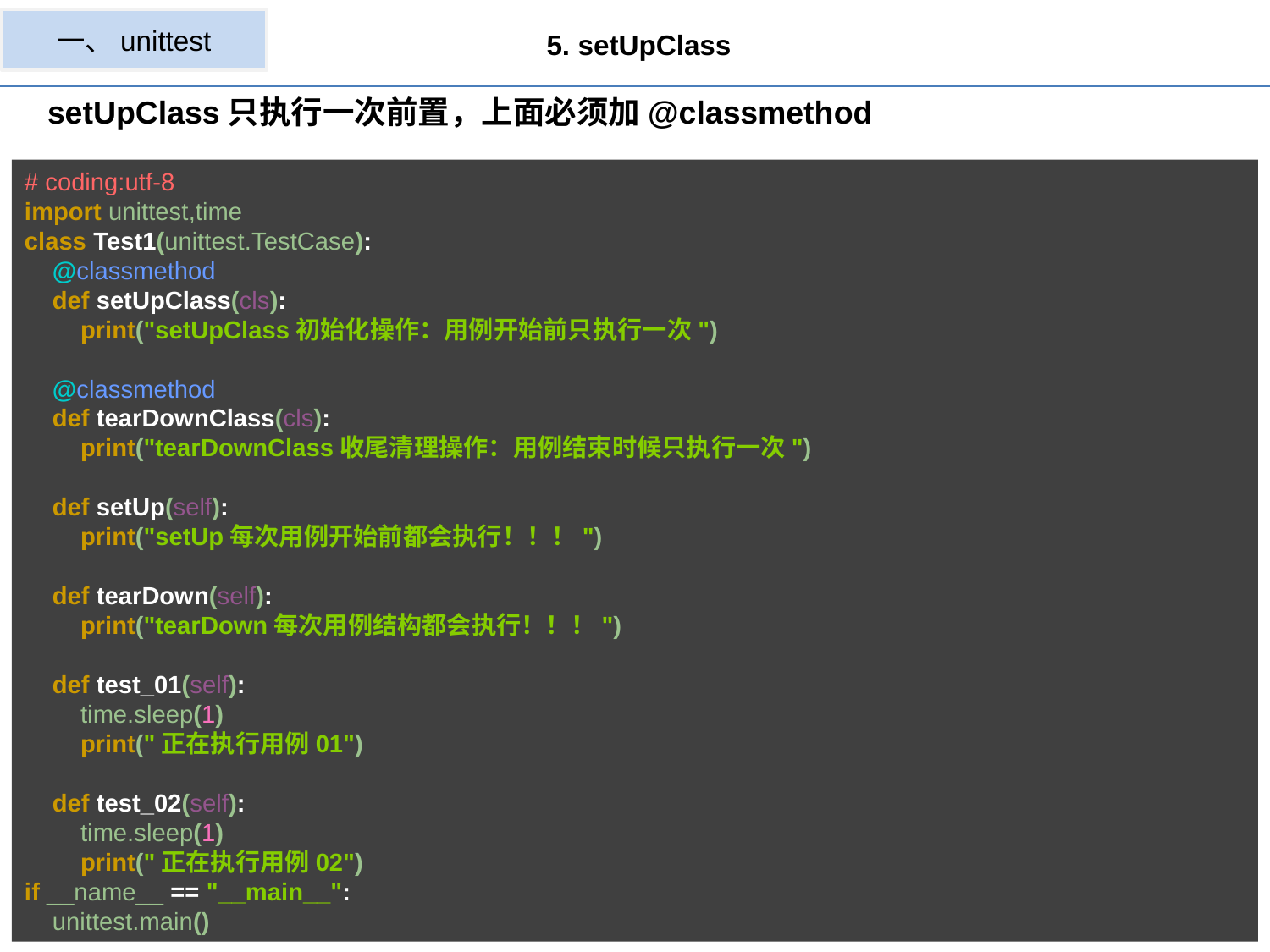

一、unittest
5. setUpClass
setUpClass只执行一次前置，上面必须加@classmethod
# coding:utf-8 import unittest,time class Test1(unittest.TestCase): @classmethod def setUpClass(cls): print("setUpClass初始化操作：用例开始前只执行一次") @classmethod def tearDownClass(cls): print("tearDownClass收尾清理操作：用例结束时候只执行一次") def setUp(self): print("setUp每次用例开始前都会执行！！！") def tearDown(self): print("tearDown每次用例结构都会执行！！！") def test_01(self): time.sleep(1) print("正在执行用例01") def test_02(self): time.sleep(1) print("正在执行用例02") if __name__ == "__main__": unittest.main()